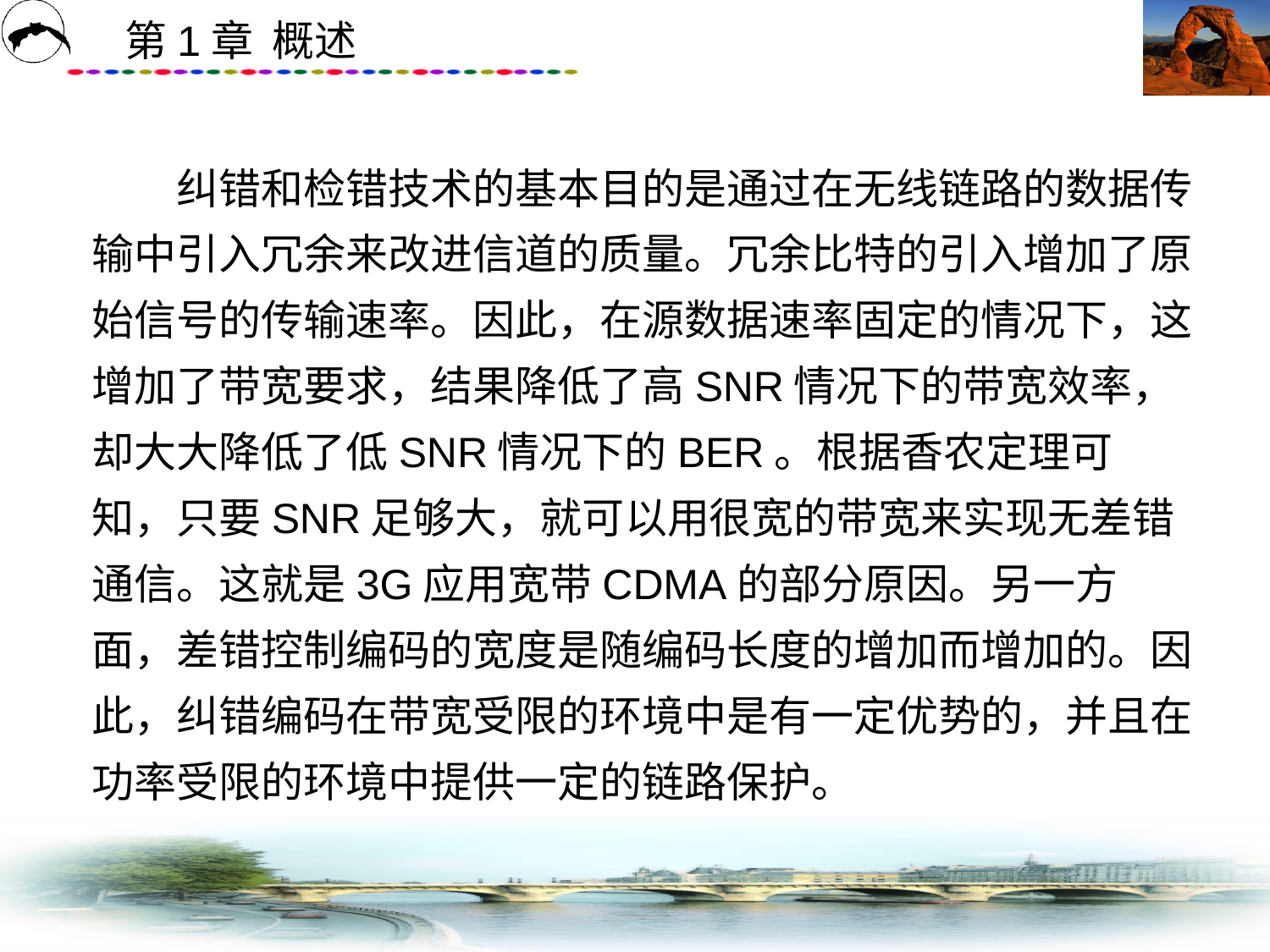

# 纠错和检错技术的基本目的是通过在无线链路的数据传输中引入冗余来改进信道的质量。冗余比特的引入增加了原始信号的传输速率。因此，在源数据速率固定的情况下，这增加了带宽要求，结果降低了高SNR情况下的带宽效率，却大大降低了低SNR情况下的BER。根据香农定理可知，只要SNR足够大，就可以用很宽的带宽来实现无差错通信。这就是3G应用宽带CDMA的部分原因。另一方面，差错控制编码的宽度是随编码长度的增加而增加的。因此，纠错编码在带宽受限的环境中是有一定优势的，并且在功率受限的环境中提供一定的链路保护。